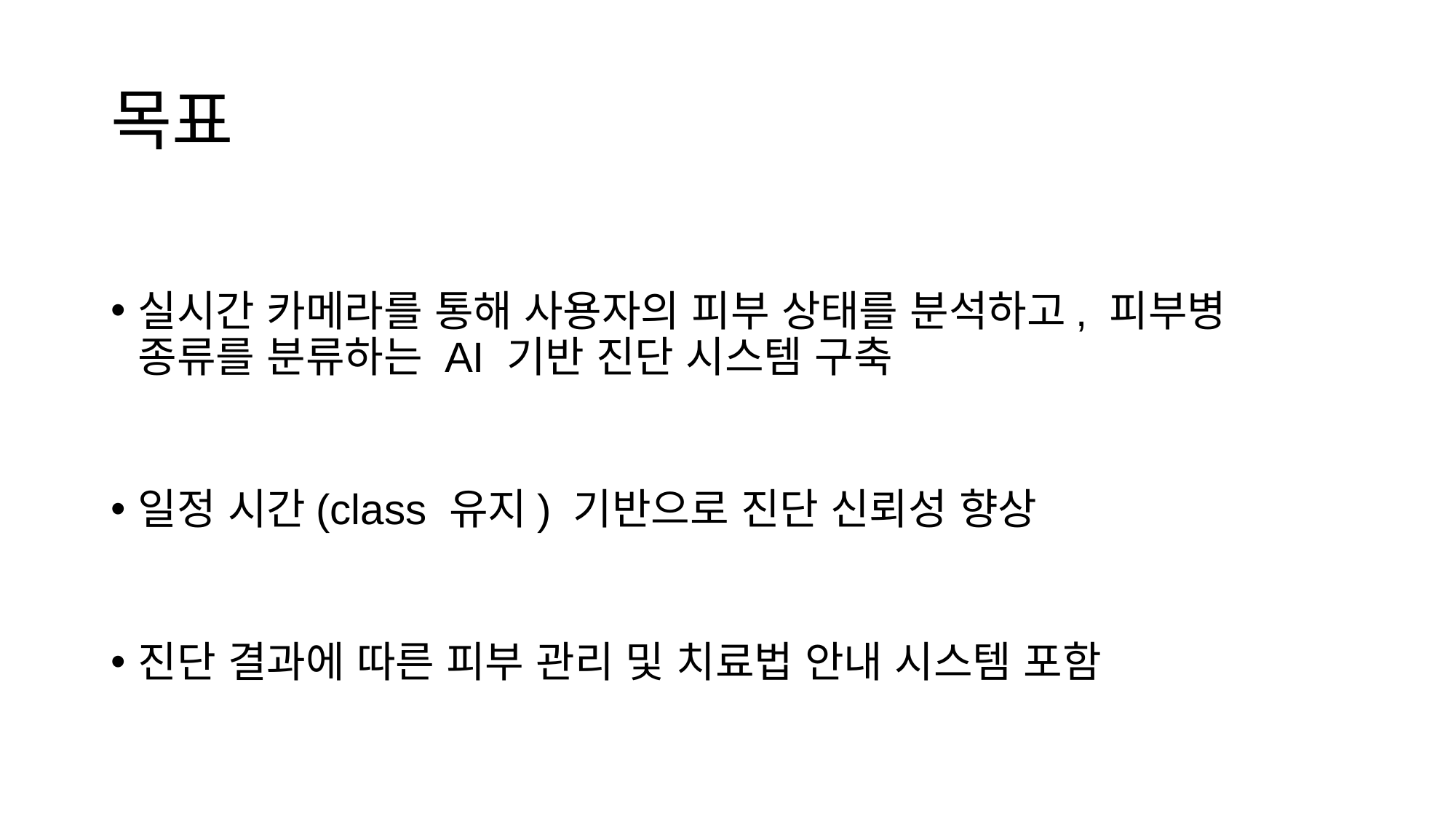

# 목표

실시간 카메라를 통해 사용자의 피부 상태를 분석하고, 피부병 종류를 분류하는 AI 기반 진단 시스템 구축
일정 시간(class 유지) 기반으로 진단 신뢰성 향상
진단 결과에 따른 피부 관리 및 치료법 안내 시스템 포함